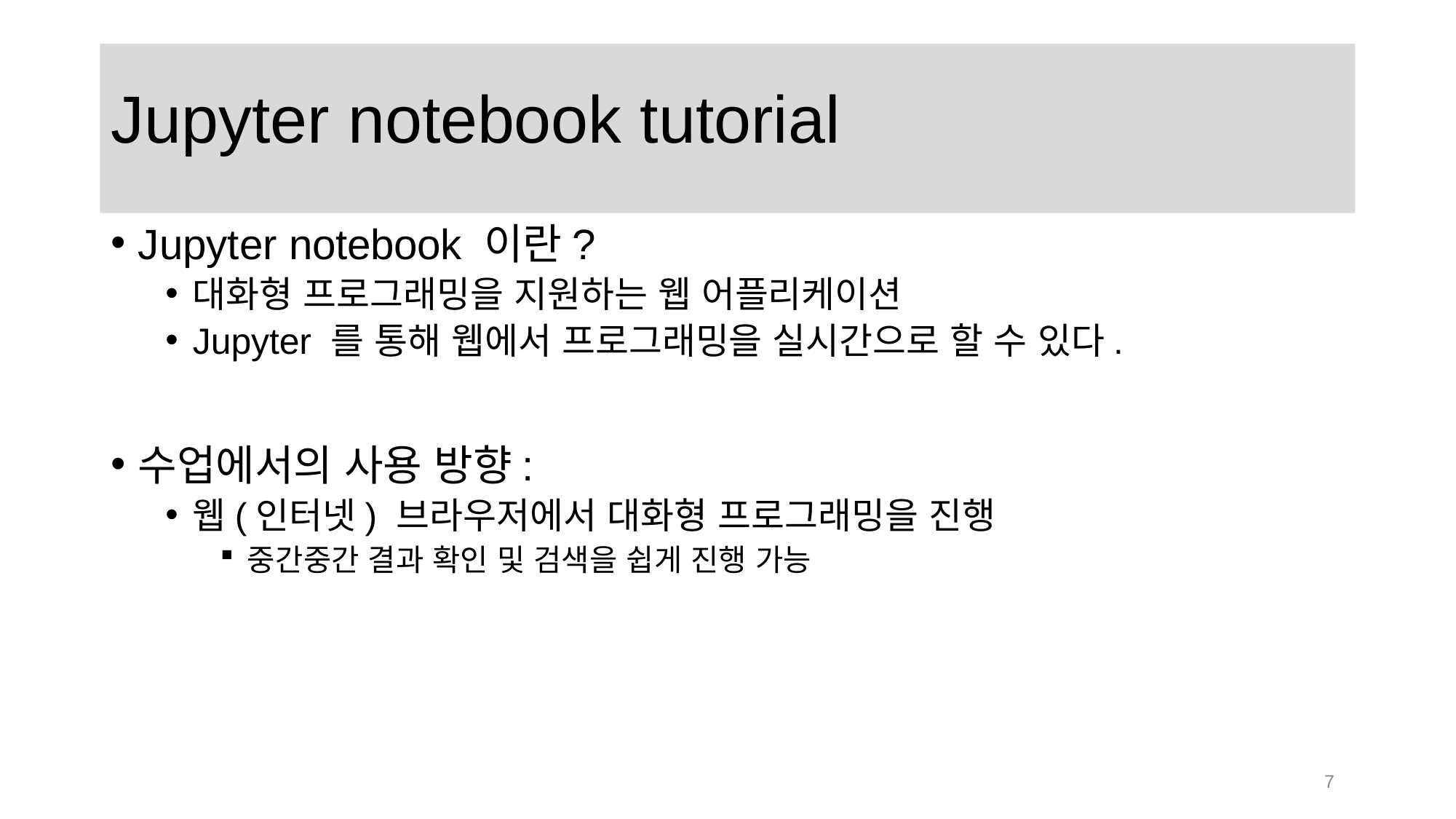

# Jupyter notebook tutorial
Jupyter notebook 이란?
대화형 프로그래밍을 지원하는 웹 어플리케이션
Jupyter 를 통해 웹에서 프로그래밍을 실시간으로 할 수 있다.

수업에서의 사용 방향:
웹(인터넷) 브라우저에서 대화형 프로그래밍을 진행
중간중간 결과 확인 및 검색을 쉽게 진행 가능
7